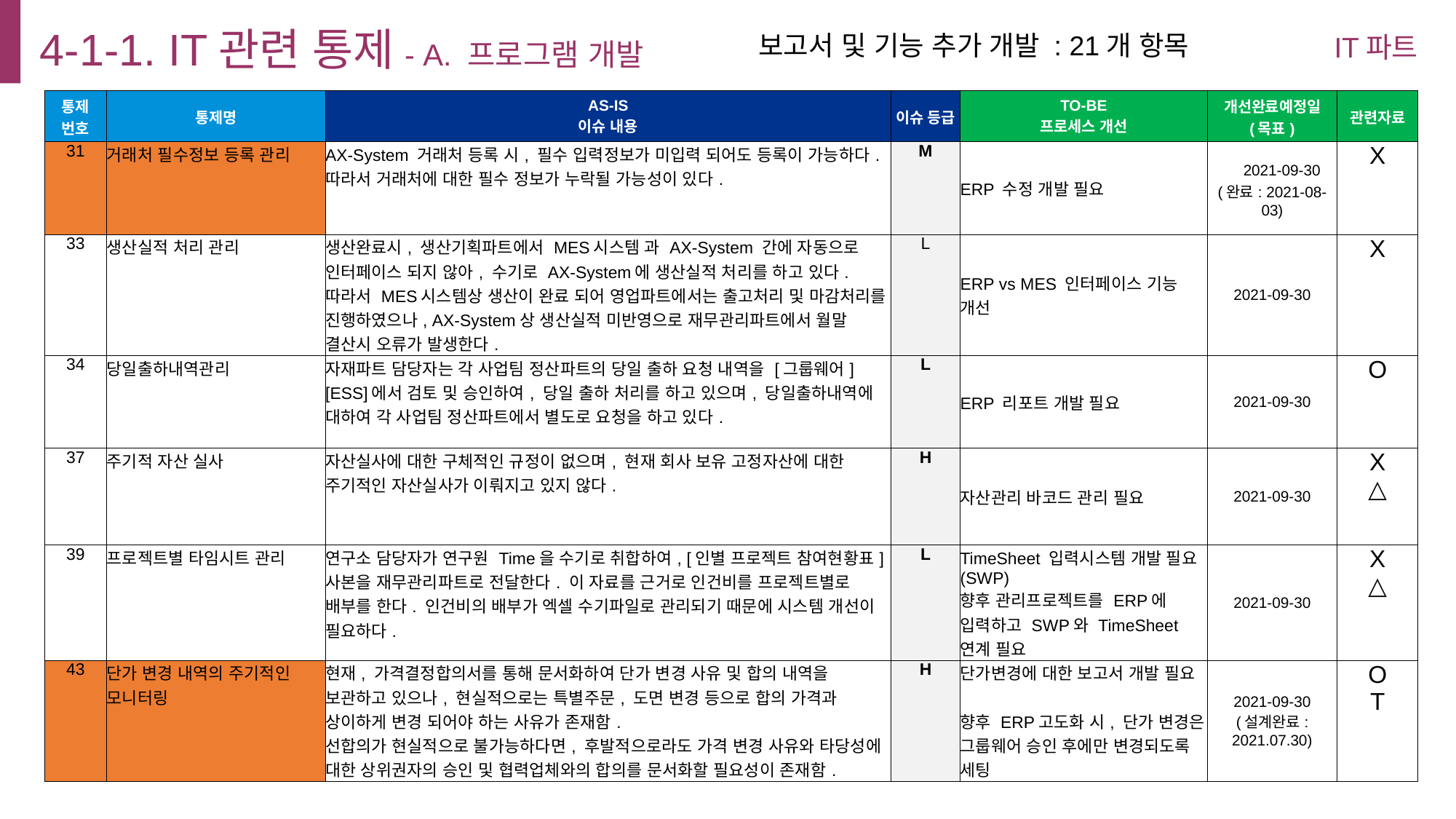

4-1-1. IT관련 통제- A. 프로그램 개발
IT파트
보고서 및 기능 추가 개발 : 21개 항목
| 통제 번호 | 통제명 | AS-IS 이슈 내용 | 이슈 등급 | TO-BE 프로세스 개선 | 개선완료예정일 (목표) | 관련자료 |
| --- | --- | --- | --- | --- | --- | --- |
| 31 | 거래처 필수정보 등록 관리 | AX-System 거래처 등록 시, 필수 입력정보가 미입력 되어도 등록이 가능하다. 따라서 거래처에 대한 필수 정보가 누락될 가능성이 있다. | M | ERP 수정 개발 필요 | 2021-09-30 (완료: 2021-08-03) | X |
| 33 | 생산실적 처리 관리 | 생산완료시, 생산기획파트에서 MES시스템 과 AX-System 간에 자동으로 인터페이스 되지 않아, 수기로 AX-System에 생산실적 처리를 하고 있다. 따라서 MES시스템상 생산이 완료 되어 영업파트에서는 출고처리 및 마감처리를 진행하였으나, AX-System상 생산실적 미반영으로 재무관리파트에서 월말 결산시 오류가 발생한다. | L | ERP vs MES 인터페이스 기능 개선 | 2021-09-30 | X |
| 34 | 당일출하내역관리 | 자재파트 담당자는 각 사업팀 정산파트의 당일 출하 요청 내역을 [그룹웨어] [ESS]에서 검토 및 승인하여, 당일 출하 처리를 하고 있으며, 당일출하내역에 대하여 각 사업팀 정산파트에서 별도로 요청을 하고 있다. | L | ERP 리포트 개발 필요 | 2021-09-30 | O |
| 37 | 주기적 자산 실사 | 자산실사에 대한 구체적인 규정이 없으며, 현재 회사 보유 고정자산에 대한 주기적인 자산실사가 이뤄지고 있지 않다. | H | 자산관리 바코드 관리 필요 | 2021-09-30 | X △ |
| 39 | 프로젝트별 타임시트 관리 | 연구소 담당자가 연구원 Time을 수기로 취합하여, [인별 프로젝트 참여현황표] 사본을 재무관리파트로 전달한다. 이 자료를 근거로 인건비를 프로젝트별로 배부를 한다. 인건비의 배부가 엑셀 수기파일로 관리되기 때문에 시스템 개선이 필요하다. | L | TimeSheet 입력시스템 개발 필요 (SWP) 향후 관리프로젝트를 ERP에 입력하고 SWP와 TimeSheet연계 필요 | 2021-09-30 | X △ |
| 43 | 단가 변경 내역의 주기적인 모니터링 | 현재, 가격결정합의서를 통해 문서화하여 단가 변경 사유 및 합의 내역을 보관하고 있으나, 현실적으로는 특별주문, 도면 변경 등으로 합의 가격과 상이하게 변경 되어야 하는 사유가 존재함. 선합의가 현실적으로 불가능하다면, 후발적으로라도 가격 변경 사유와 타당성에 대한 상위권자의 승인 및 협력업체와의 합의를 문서화할 필요성이 존재함. | H | 단가변경에 대한 보고서 개발 필요 향후 ERP고도화 시, 단가 변경은 그룹웨어 승인 후에만 변경되도록 세팅 | 2021-09-30 (설계완료: 2021.07.30) | O T |